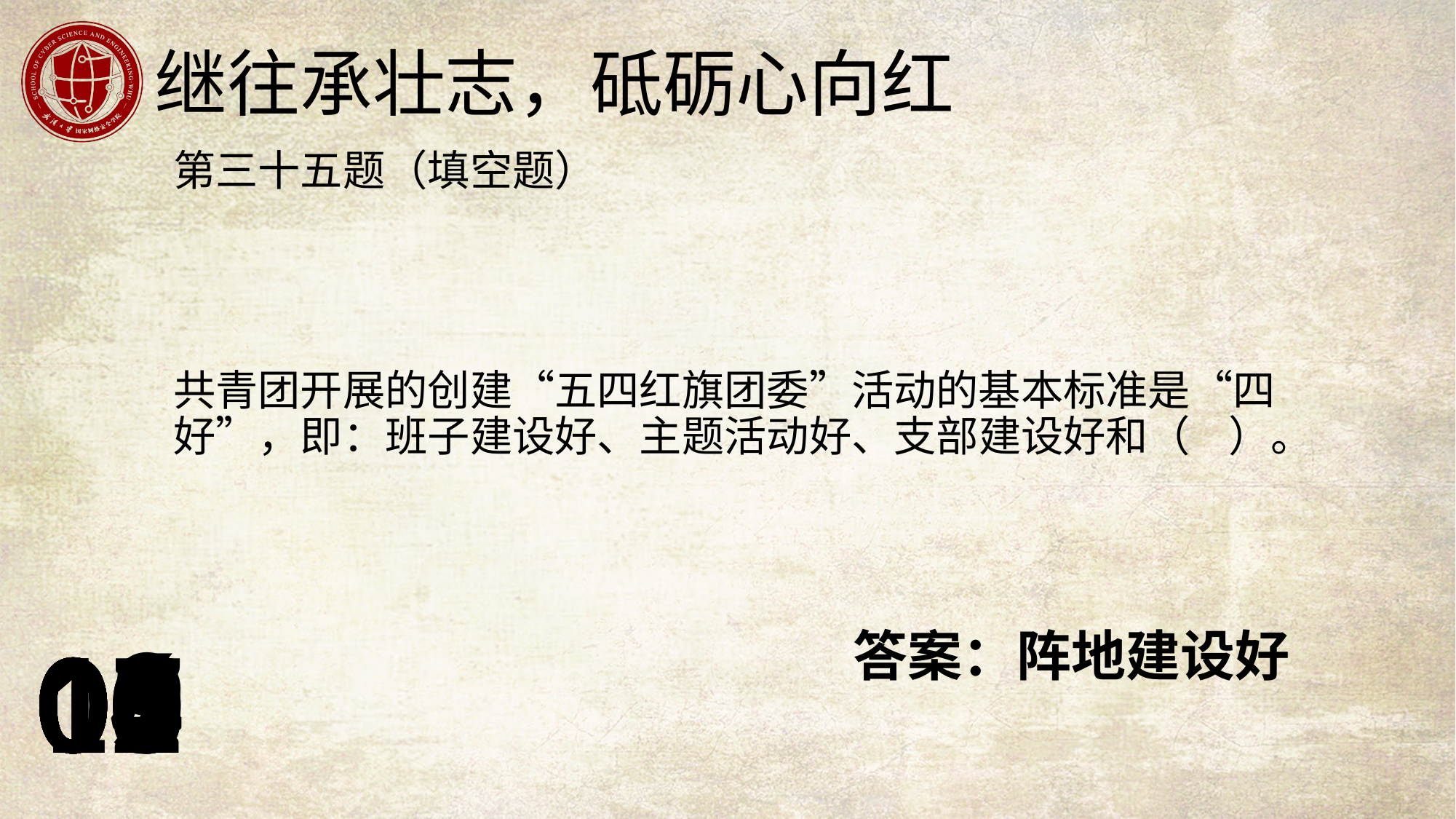

第三十五题（填空题）

共青团开展的创建“五四红旗团委”活动的基本标准是“四好”，即：班子建设好、主题活动好、支部建设好和（    ）。
答案：阵地建设好